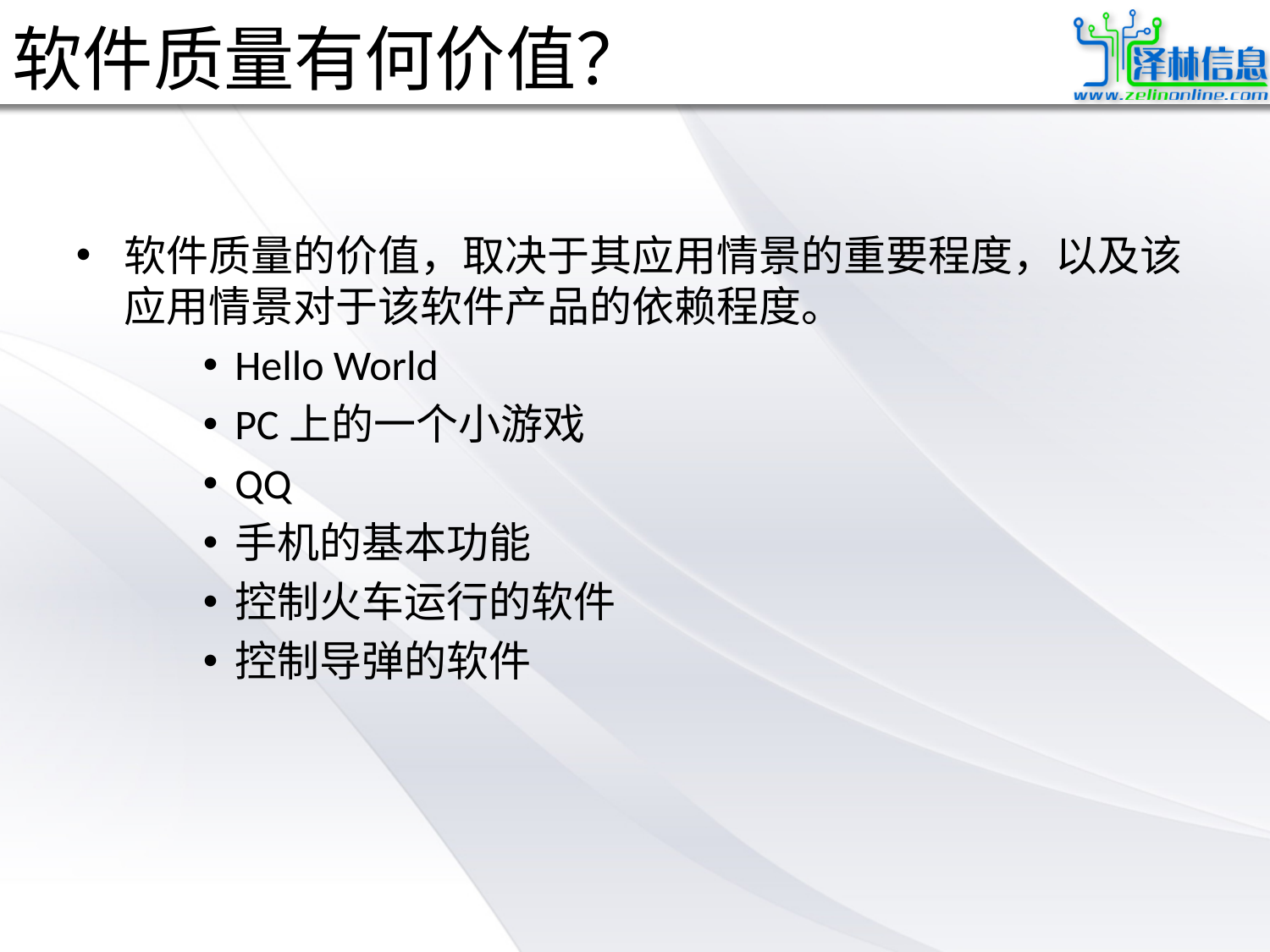

# 软件质量有何价值？
软件质量的价值，取决于其应用情景的重要程度，以及该应用情景对于该软件产品的依赖程度。
Hello World
PC上的一个小游戏
QQ
手机的基本功能
控制火车运行的软件
控制导弹的软件